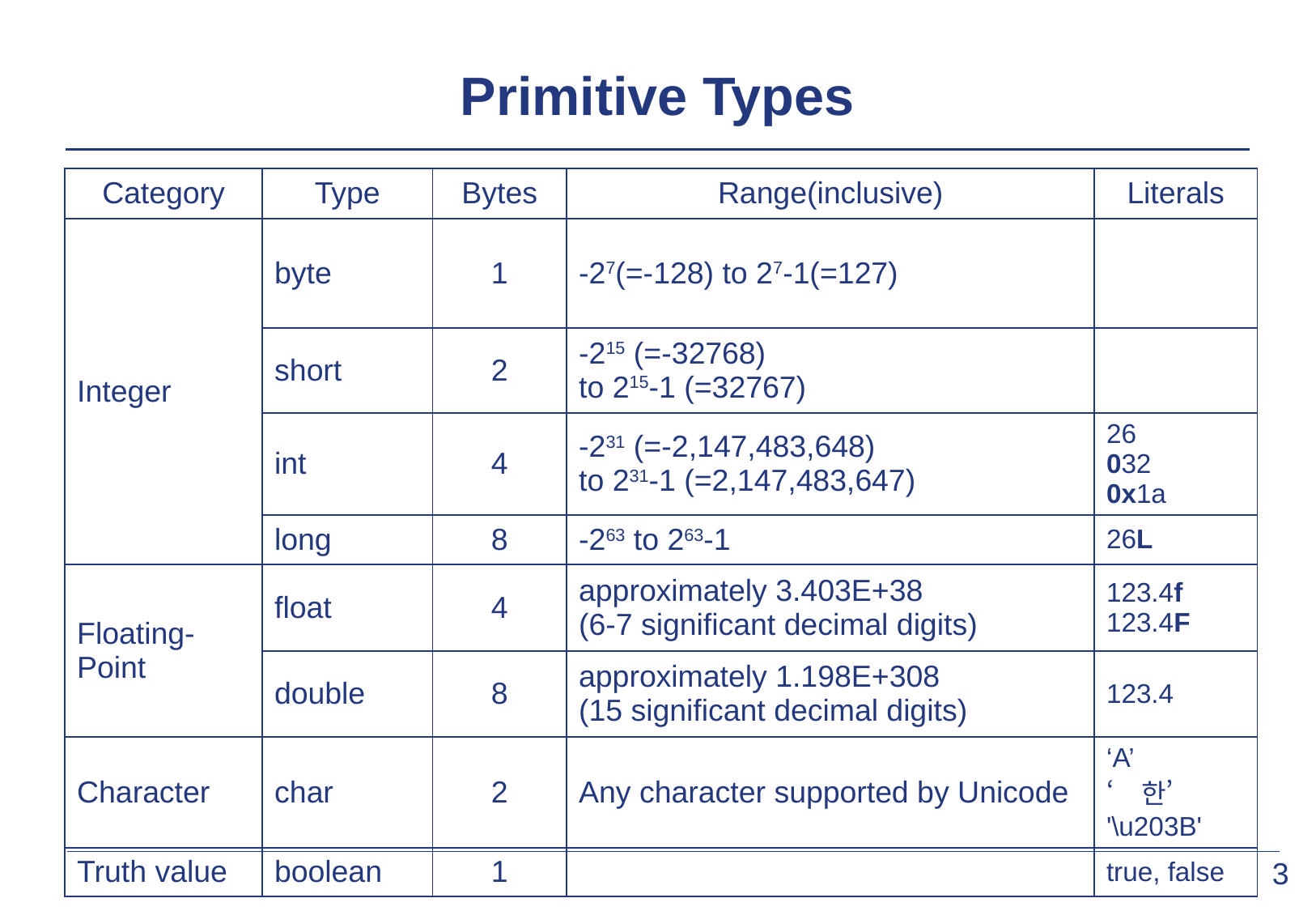

# Primitive Types
| Category | Type | Bytes | Range(inclusive) | Literals |
| --- | --- | --- | --- | --- |
| Integer | byte | 1 | -27(=-128) to 27-1(=127) |  |
|  | short | 2 | -215 (=-32768) to 215-1 (=32767) |  |
|  | int | 4 | -231 (=-2,147,483,648) to 231-1 (=2,147,483,647) | 26 032 0x1a |
|  | long | 8 | -263 to 263-1 | 26L |
| Floating-Point | float | 4 | approximately 3.403E+38 (6-7 significant decimal digits) | 123.4f 123.4F |
|  | double | 8 | approximately 1.198E+308 (15 significant decimal digits) | 123.4 |
| Character | char | 2 | Any character supported by Unicode | ‘A’ ‘한’ '\u203B' |
| Truth value | boolean | 1 |  | true, false |